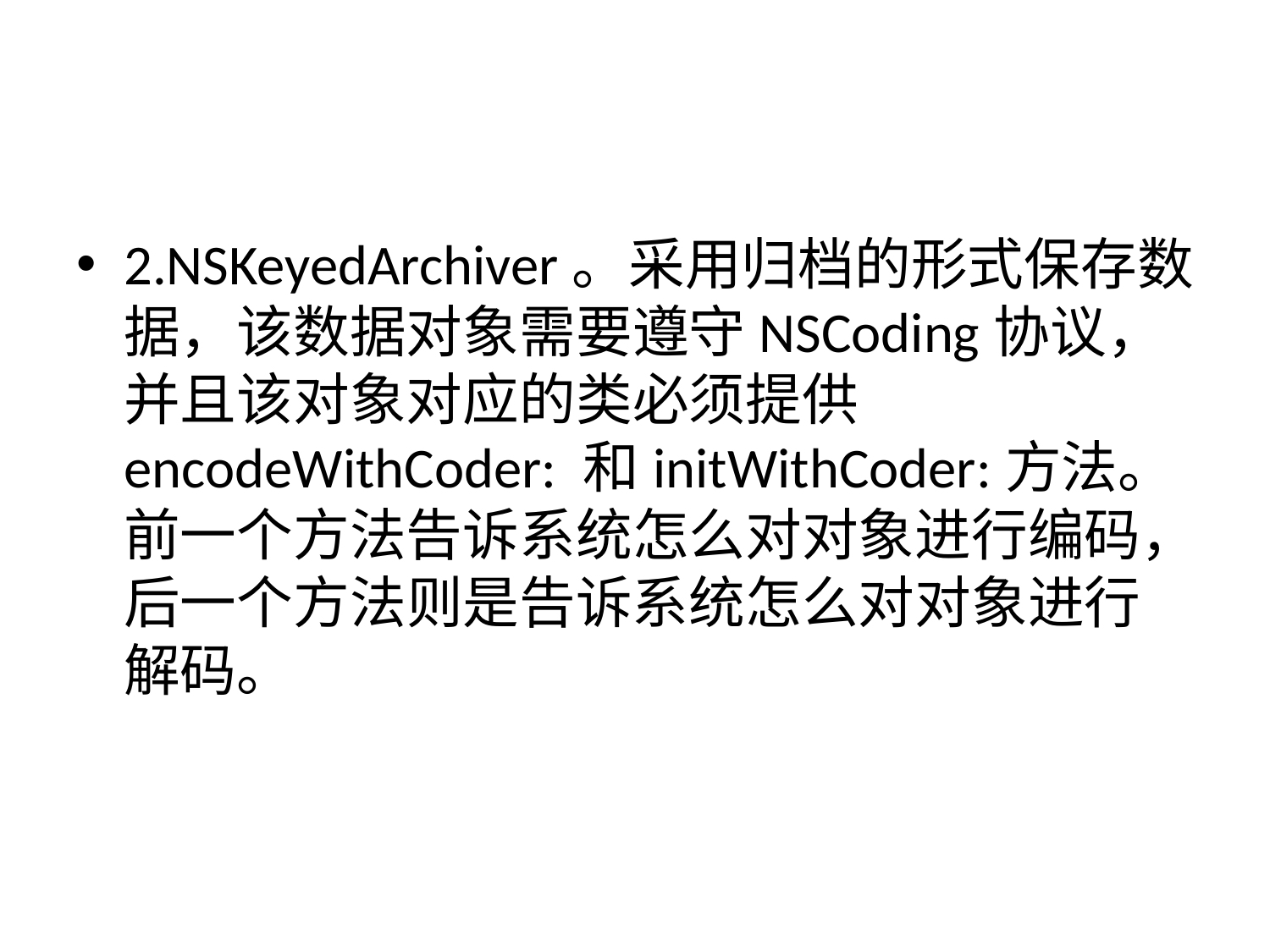

2.NSKeyedArchiver。采用归档的形式保存数据，该数据对象需要遵守NSCoding协议，并且该对象对应的类必须提供encodeWithCoder: 和initWithCoder:方法。前一个方法告诉系统怎么对对象进行编码，后一个方法则是告诉系统怎么对对象进行解码。